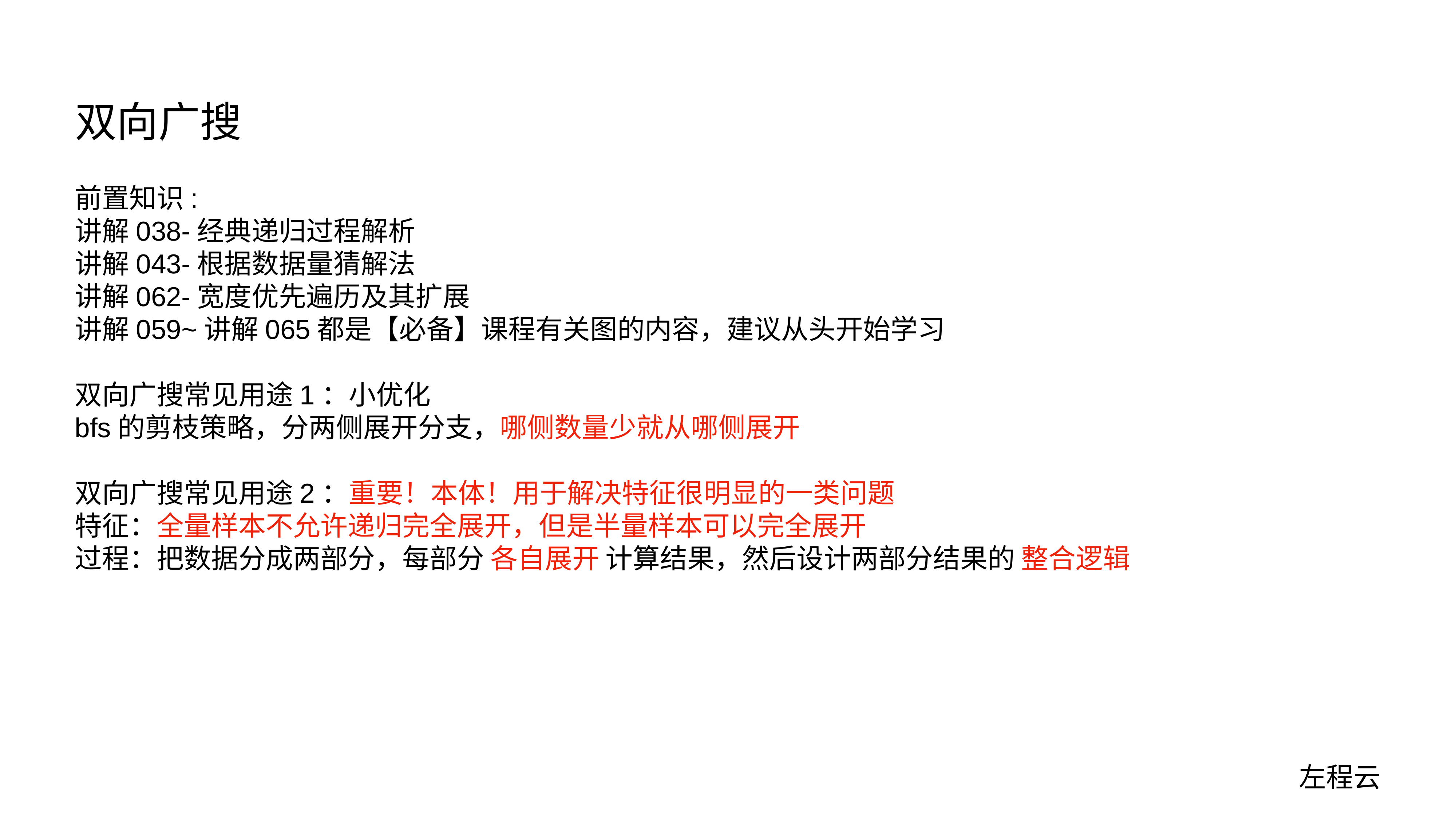

# 双向广搜
前置知识:
讲解038-经典递归过程解析
讲解043-根据数据量猜解法
讲解062-宽度优先遍历及其扩展
讲解059~讲解065都是【必备】课程有关图的内容，建议从头开始学习

双向广搜常见用途1：小优化
bfs的剪枝策略，分两侧展开分支，哪侧数量少就从哪侧展开

双向广搜常见用途2：重要！本体！用于解决特征很明显的一类问题
特征：全量样本不允许递归完全展开，但是半量样本可以完全展开
过程：把数据分成两部分，每部分 各自展开 计算结果，然后设计两部分结果的 整合逻辑
左程云